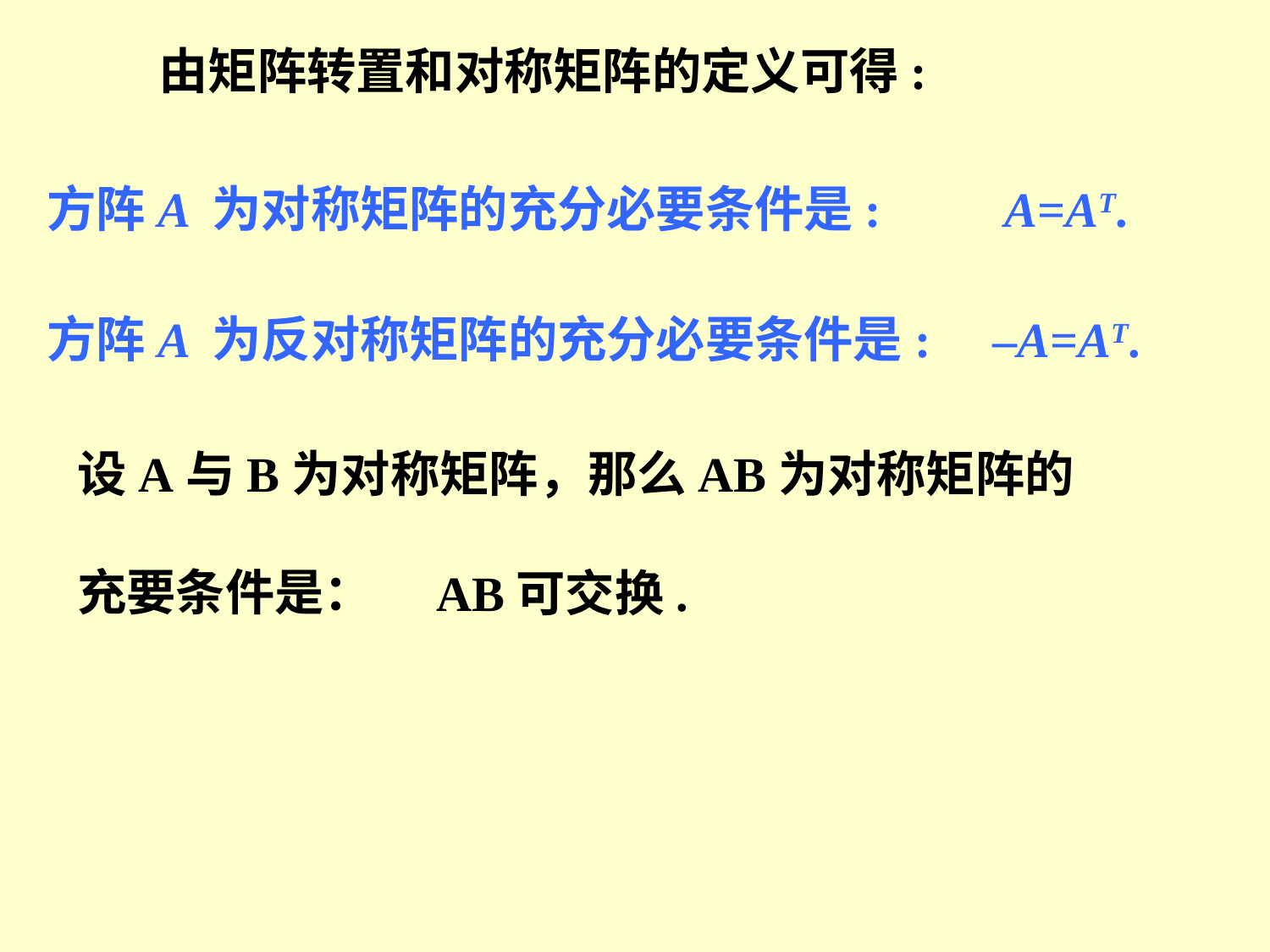

由矩阵转置和对称矩阵的定义可得:
方阵A 为对称矩阵的充分必要条件是:          A=AT.

方阵A 为反对称矩阵的充分必要条件是:     –A=AT.
设A与B为对称矩阵，那么AB为对称矩阵的

充要条件是：
AB可交换.